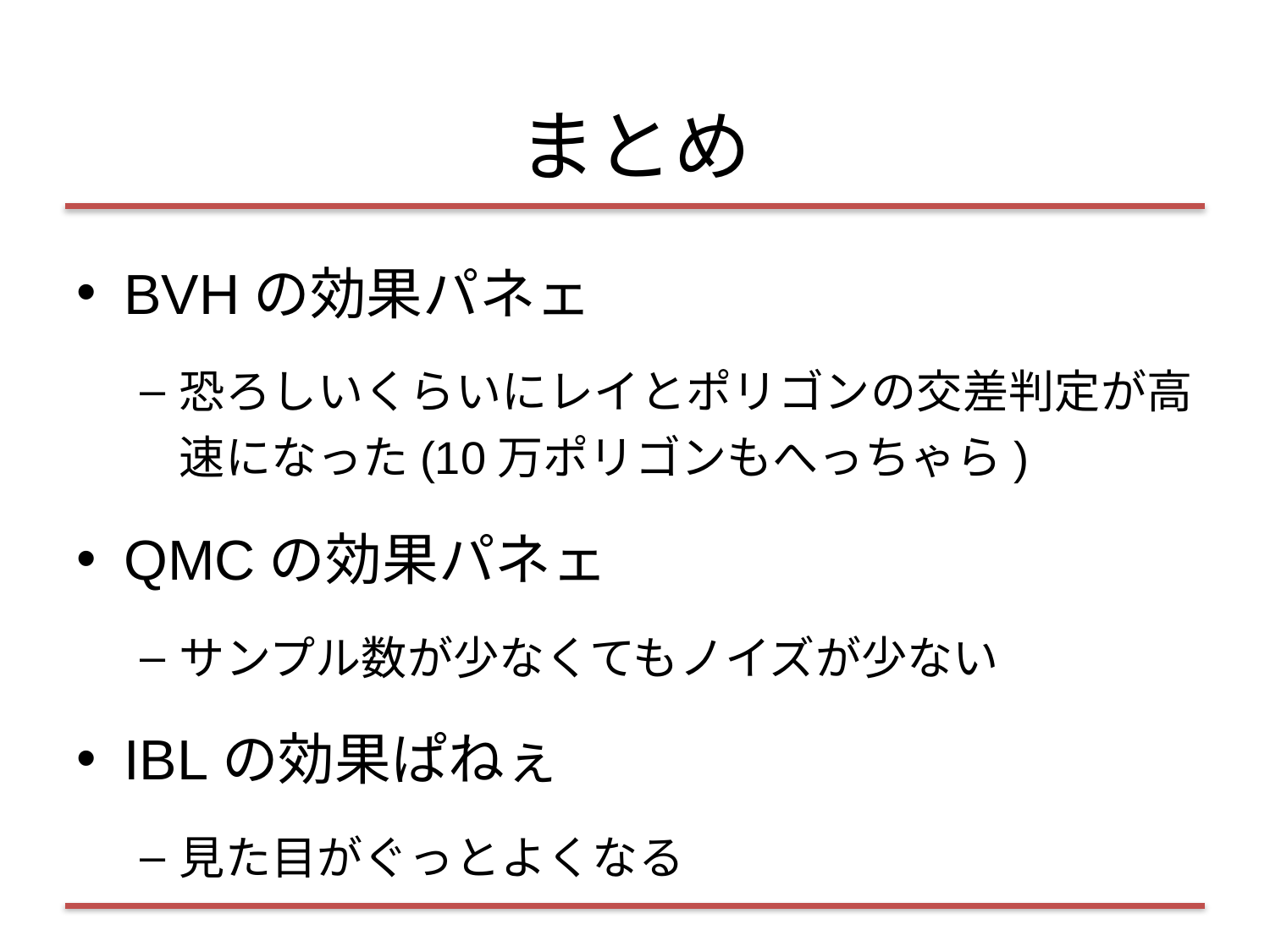

# まとめ
BVHの効果パネェ
恐ろしいくらいにレイとポリゴンの交差判定が高速になった(10万ポリゴンもへっちゃら)
QMCの効果パネェ
サンプル数が少なくてもノイズが少ない
IBLの効果ぱねぇ
見た目がぐっとよくなる